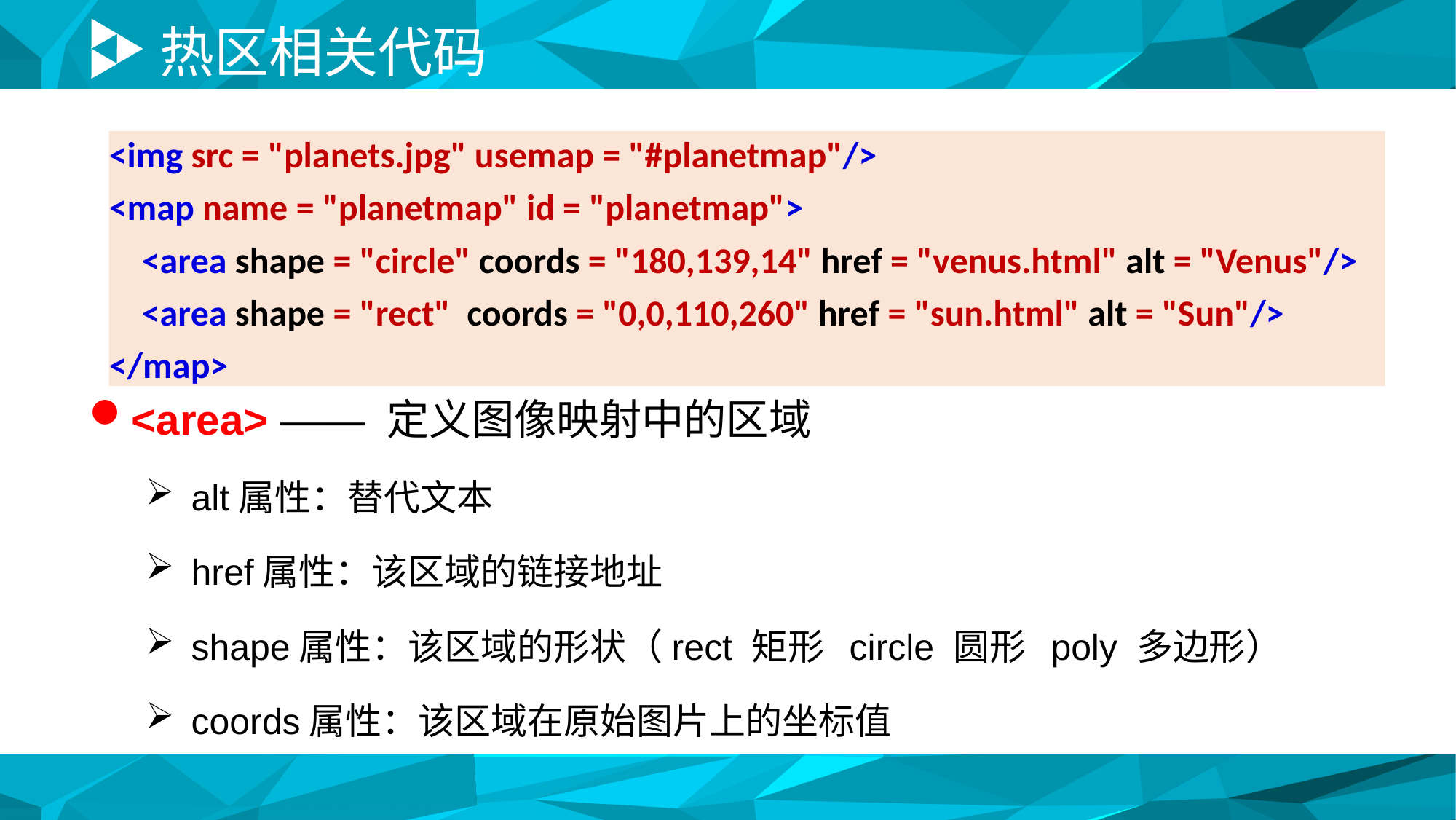

# 热区相关代码

<area> —— 定义图像映射中的区域
alt属性：替代文本
href属性：该区域的链接地址
shape属性：该区域的形状（rect 矩形  circle 圆形  poly 多边形）
coords属性：该区域在原始图片上的坐标值

<img src = "planets.jpg" usemap = "#planetmap"/>
<map name = "planetmap" id = "planetmap">
    <area shape = "circle" coords = "180,139,14" href = "venus.html" alt = "Venus"/>
    <area shape = "rect"  coords = "0,0,110,260" href = "sun.html" alt = "Sun"/>
</map>